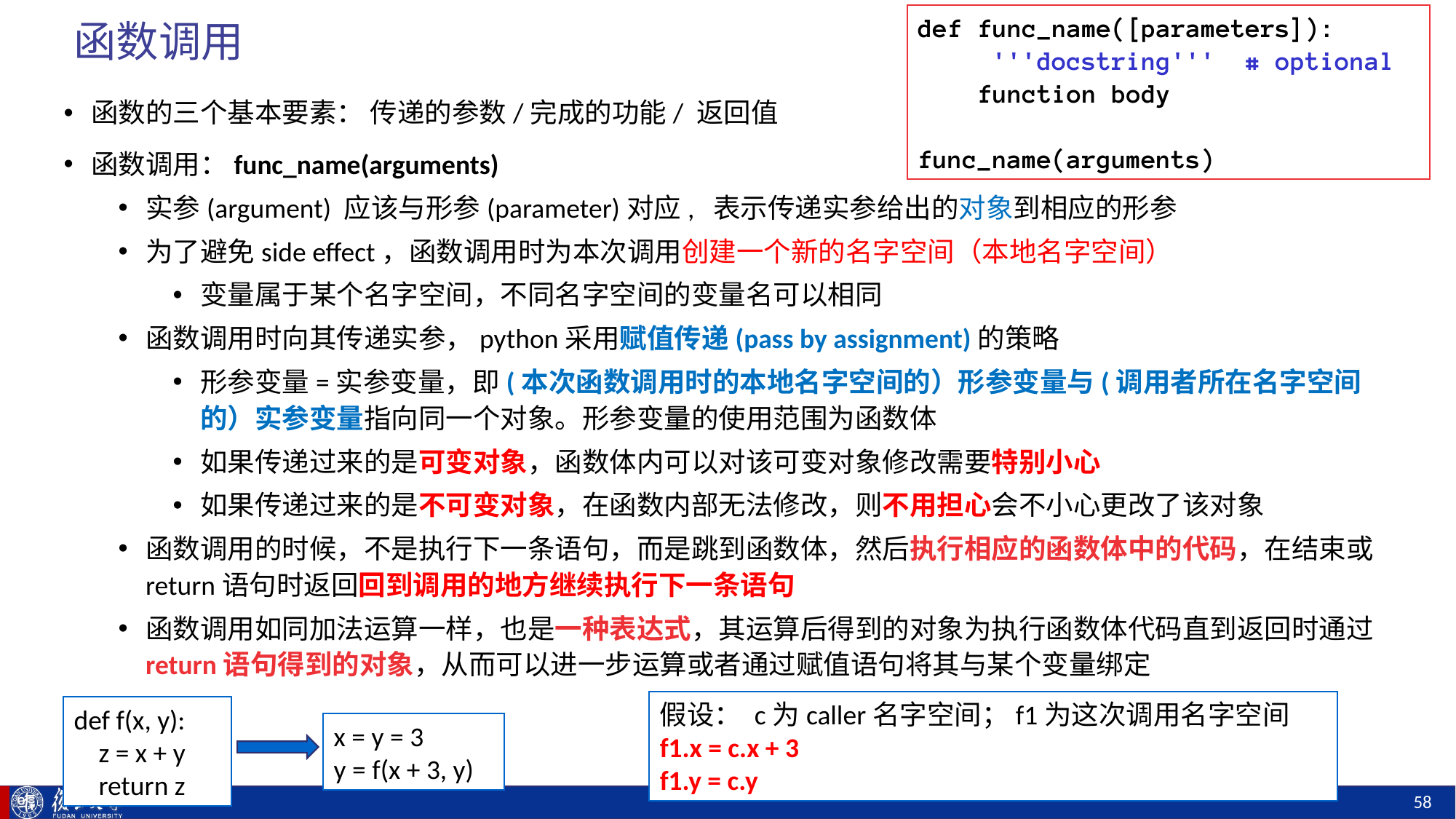

# 函数调用
def func_name([parameters]):
     '''docstring'''  # optional
    function body

func_name(arguments)
函数的三个基本要素： 传递的参数/完成的功能/ 返回值
函数调用：func_name(arguments)
实参(argument) 应该与形参(parameter)对应,  表示传递实参给出的对象到相应的形参
为了避免side effect，函数调用时为本次调用创建一个新的名字空间（本地名字空间）
变量属于某个名字空间，不同名字空间的变量名可以相同
函数调用时向其传递实参，python采用赋值传递(pass by assignment)的策略
形参变量=实参变量，即(本次函数调用时的本地名字空间的）形参变量与(调用者所在名字空间的）实参变量指向同一个对象。形参变量的使用范围为函数体
如果传递过来的是可变对象，函数体内可以对该可变对象修改需要特别小心
如果传递过来的是不可变对象，在函数内部无法修改，则不用担心会不小心更改了该对象
函数调用的时候，不是执行下一条语句，而是跳到函数体，然后执行相应的函数体中的代码，在结束或return语句时返回回到调用的地方继续执行下一条语句
函数调用如同加法运算一样，也是一种表达式，其运算后得到的对象为执行函数体代码直到返回时通过return语句得到的对象，从而可以进一步运算或者通过赋值语句将其与某个变量绑定

假设： c为caller名字空间；f1为这次调用名字空间
f1.x = c.x + 3
f1.y = c.y
def f(x, y):
    z = x + y
    return z

x = y = 3
y = f(x + 3, y)